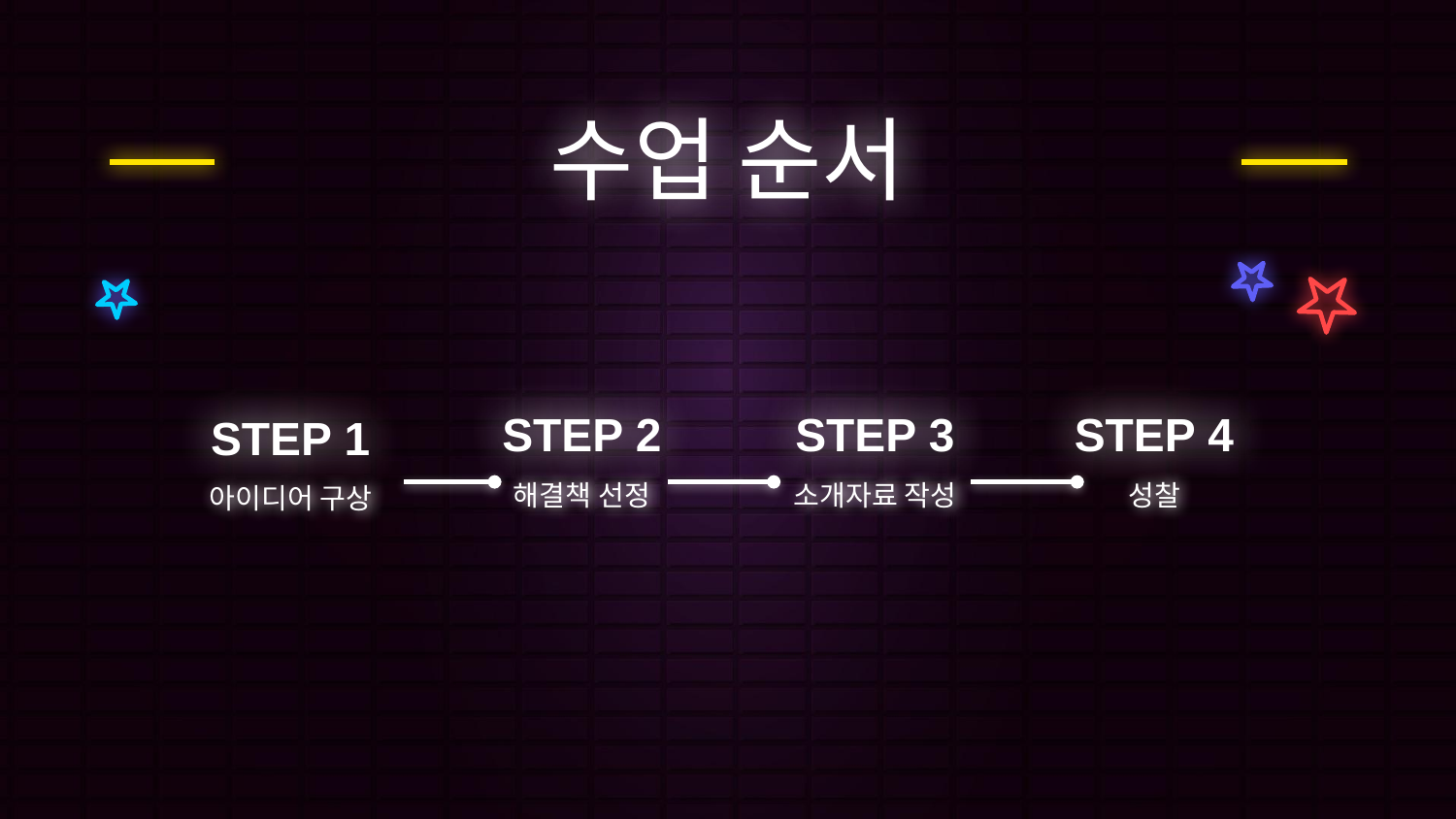

# 수업 순서

STEP 2
STEP 3
STEP 4
STEP 1

해결책 선정
소개자료 작성
성찰
아이디어 구상